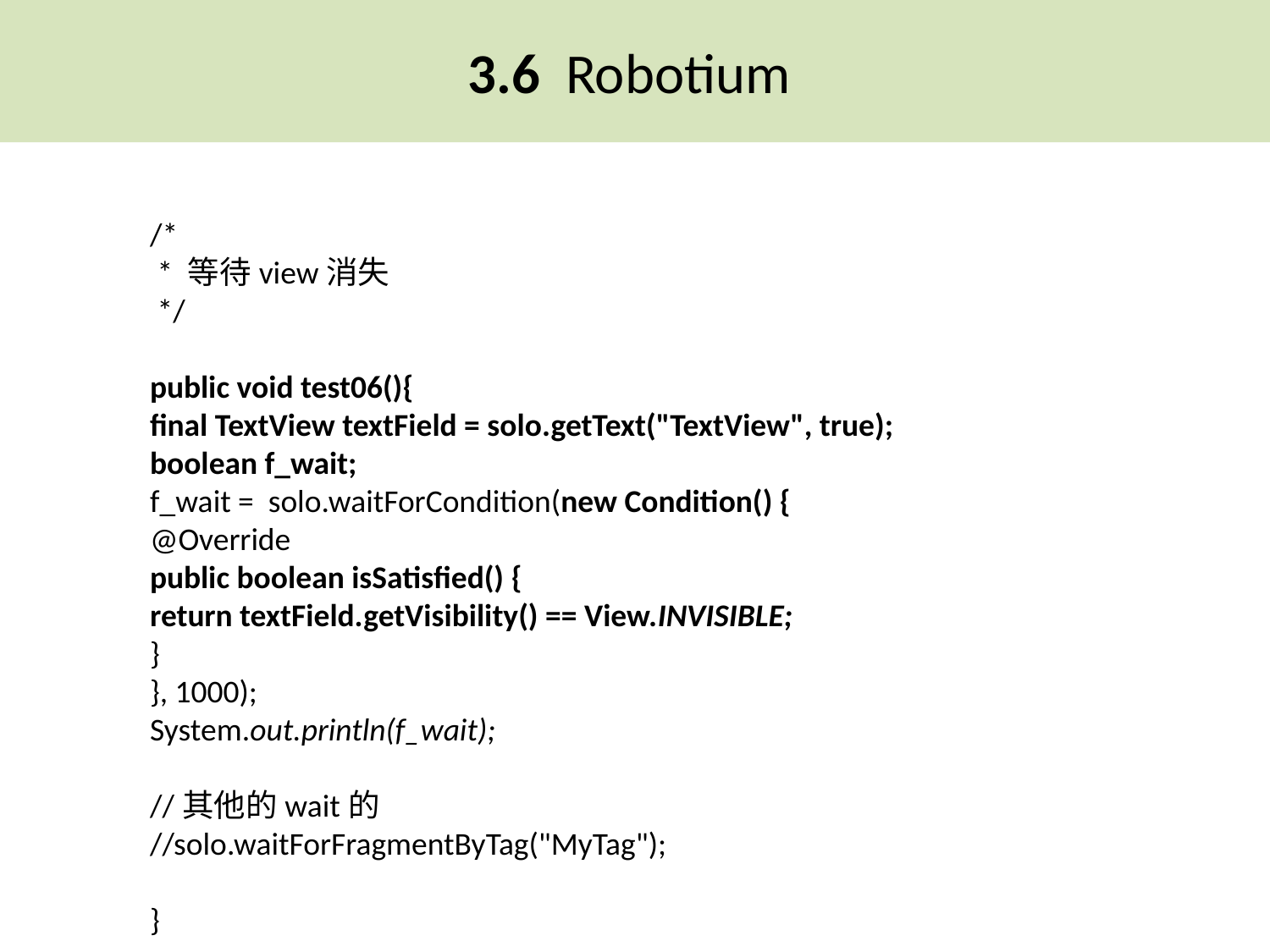

3.6  Robotium

/*
 * 等待view消失
 */

public void test06(){
final TextView textField = solo.getText("TextView", true);
boolean f_wait;
f_wait =  solo.waitForCondition(new Condition() {
@Override
public boolean isSatisfied() {
return textField.getVisibility() == View.INVISIBLE;
}
}, 1000);
System.out.println(f_wait);

//其他的wait的
//solo.waitForFragmentByTag("MyTag");

}